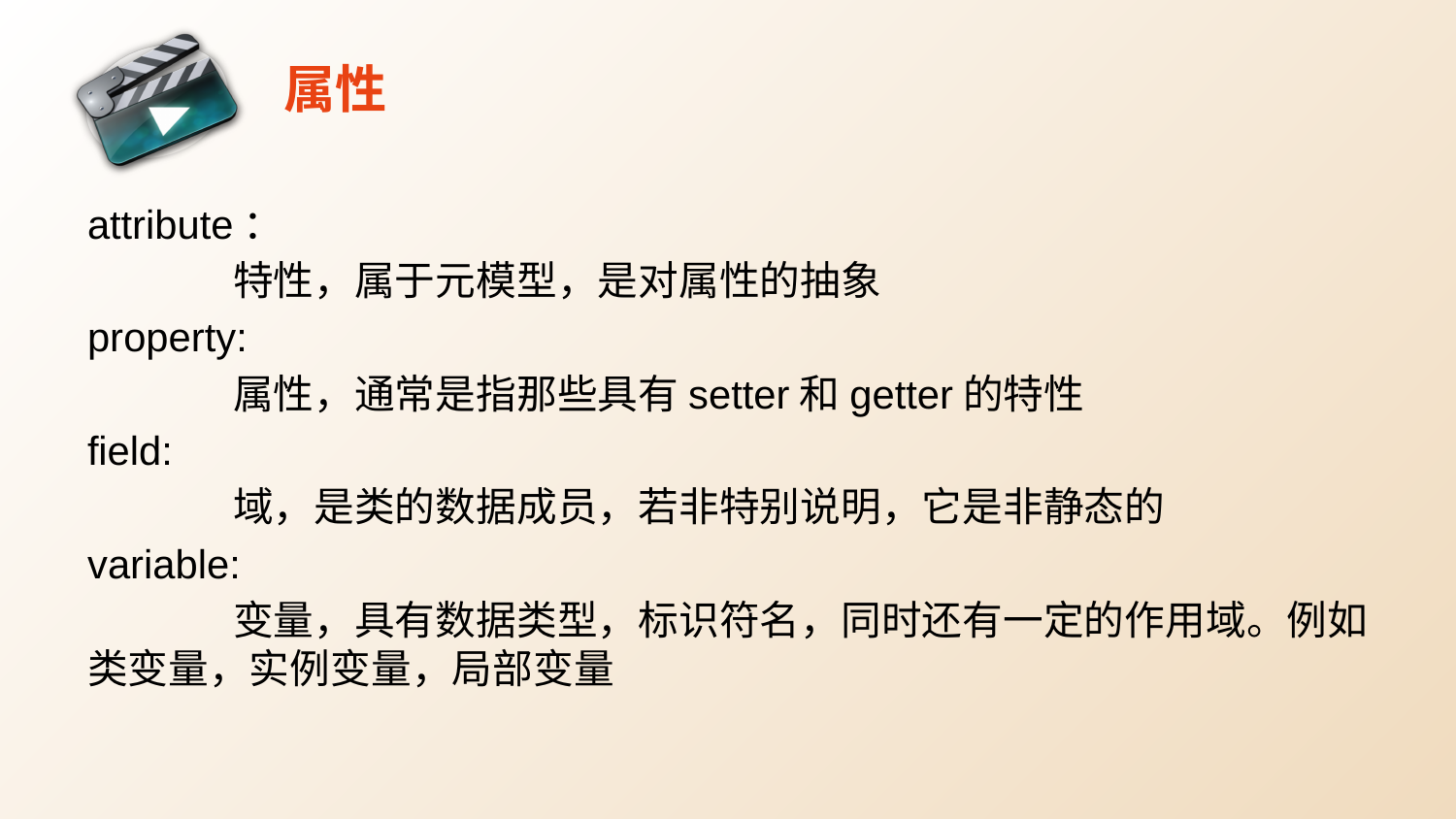

# 属性
attribute：
	特性，属于元模型，是对属性的抽象
property:
	属性，通常是指那些具有setter和getter的特性
field:
	域，是类的数据成员，若非特别说明，它是非静态的
variable:
	变量，具有数据类型，标识符名，同时还有一定的作用域。例如类变量，实例变量，局部变量